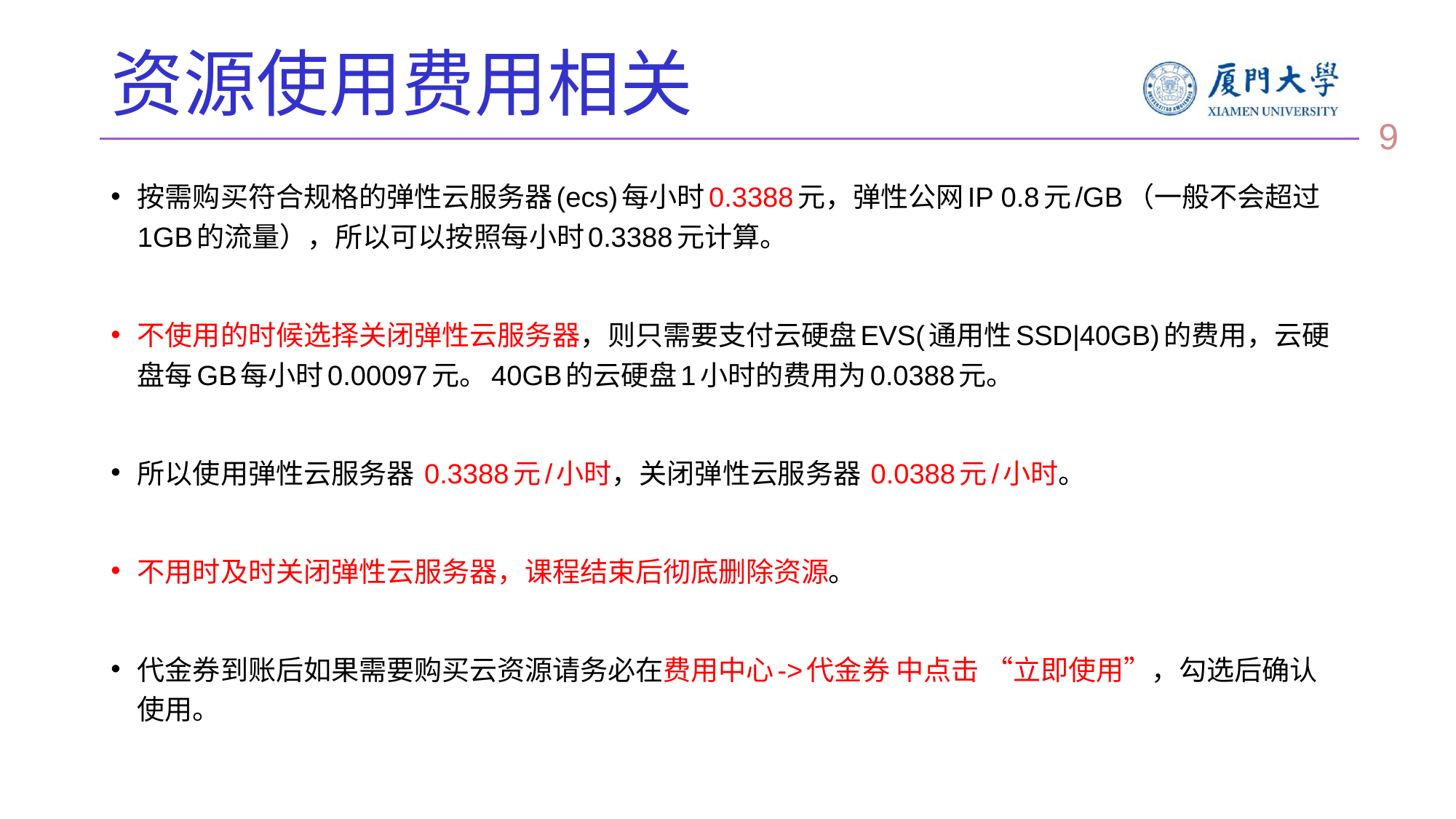

# 资源使用费用相关
9
按需购买符合规格的弹性云服务器(ecs)每小时0.3388元，弹性公网IP 0.8元/GB（一般不会超过1GB的流量），所以可以按照每小时0.3388元计算。

不使用的时候选择关闭弹性云服务器，则只需要支付云硬盘EVS(通用性SSD|40GB)的费用，云硬盘每GB每小时0.00097元。40GB的云硬盘1小时的费用为0.0388元。

所以使用弹性云服务器 0.3388元/小时，关闭弹性云服务器 0.0388元/小时。

不用时及时关闭弹性云服务器，课程结束后彻底删除资源。

代金券到账后如果需要购买云资源请务必在费用中心->代金券 中点击 “立即使用”，勾选后确认使用。